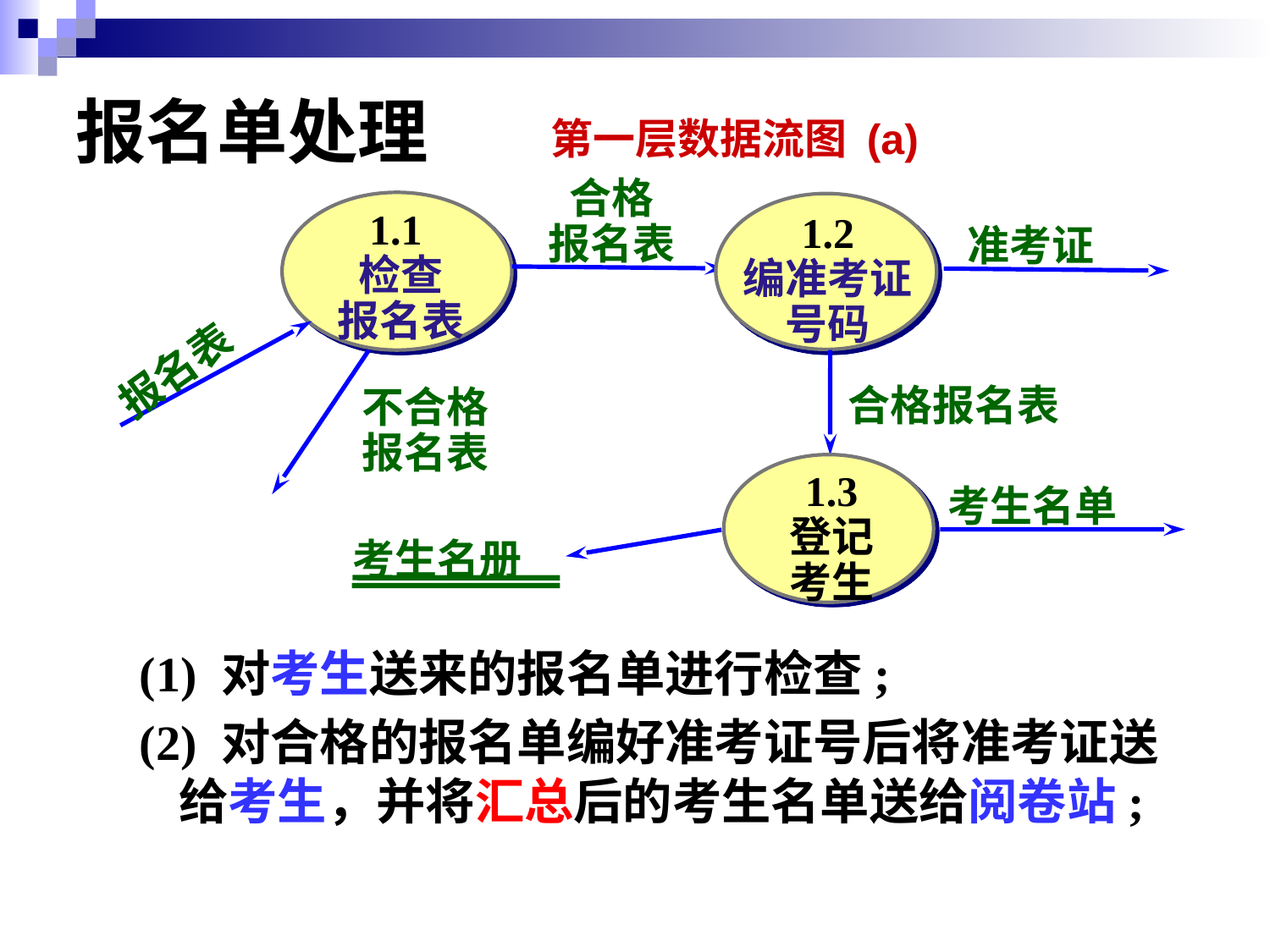

# 报名单处理
第一层数据流图 (a)
合格
报名表

1.1
检查
报名表
1.2
编准考证号码
准考证

报名表

合格报名表
不合格
报名表

1.3
登记
考生
考生名单
考生名册

(1) 对考生送来的报名单进行检查;
(2) 对合格的报名单编好准考证号后将准考证送给考生，并将汇总后的考生名单送给阅卷站;